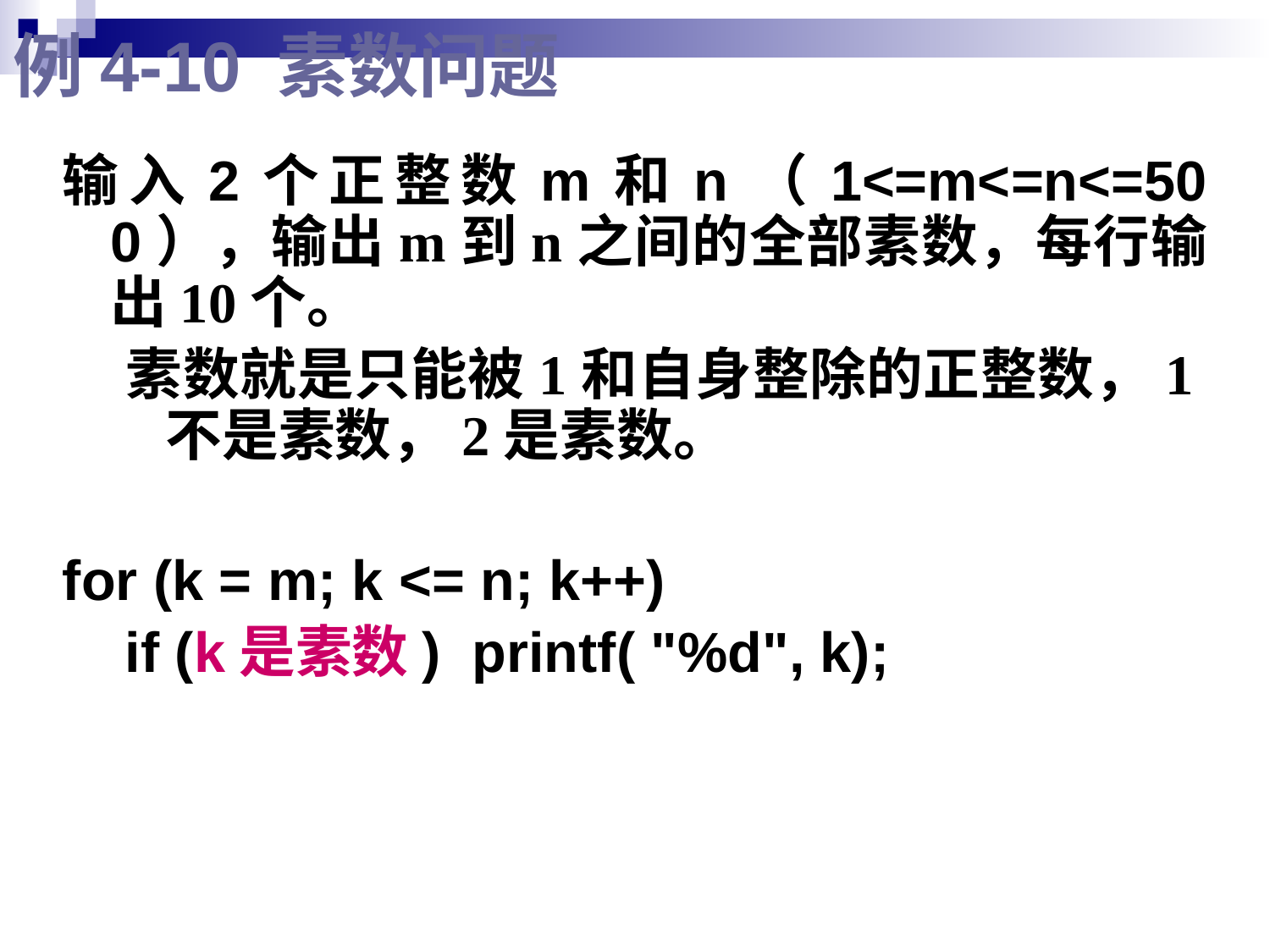

# 例4-10 素数问题
输入2个正整数m和n（1<=m<=n<=500），输出m到n之间的全部素数，每行输出10个。
素数就是只能被1和自身整除的正整数，1不是素数，2是素数。

for (k = m; k <= n; k++)
    if (k是素数)  printf( "%d", k);